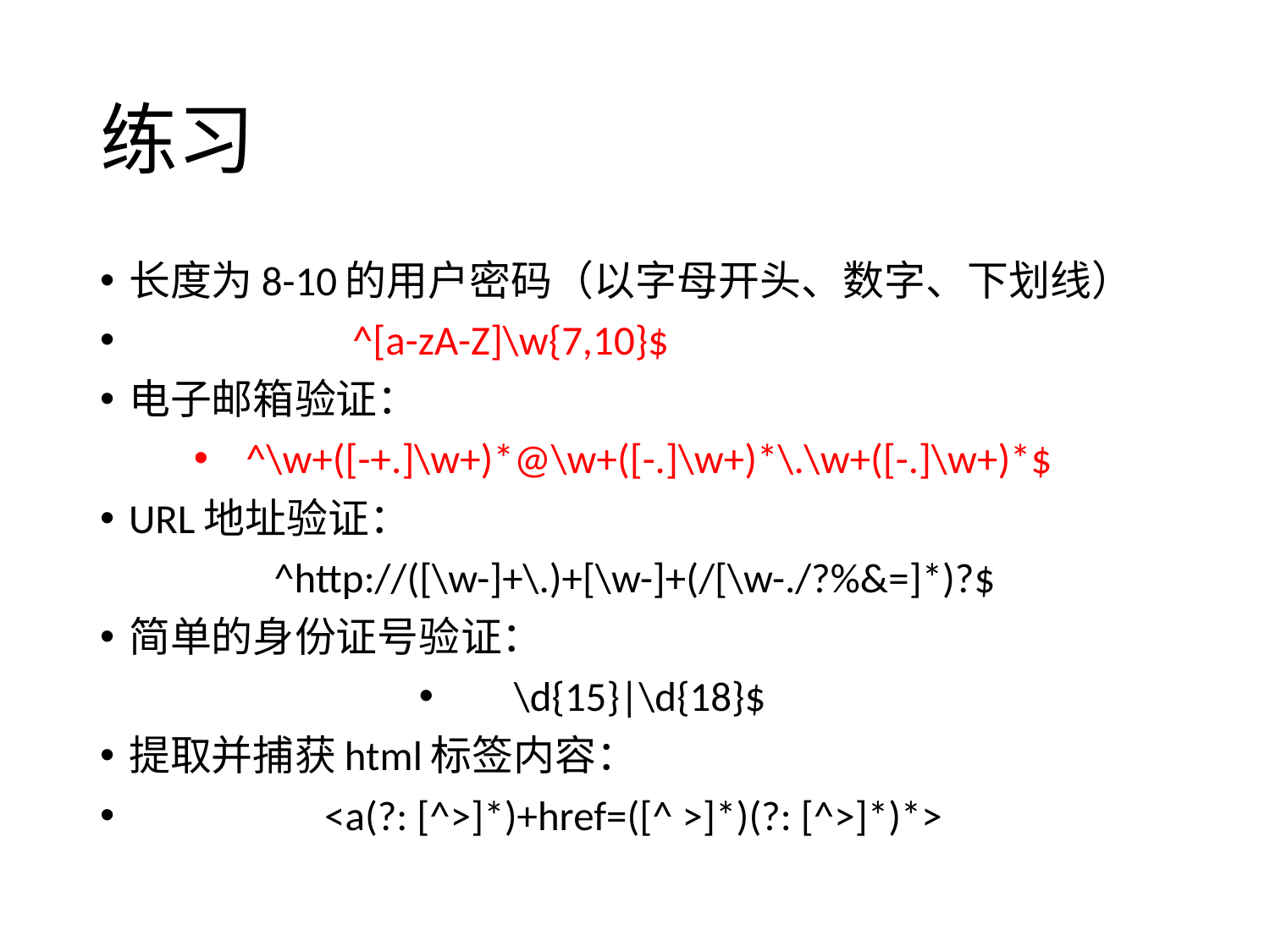

# 练习
长度为8-10的用户密码（以字母开头、数字、下划线）
                        ^[a-zA-Z]\w{7,10}$
电子邮箱验证：
^\w+([-+.]\w+)*@\w+([-.]\w+)*\.\w+([-.]\w+)*$
URL地址验证：
^http://([\w-]+\.)+[\w-]+(/[\w-./?%&=]*)?$
简单的身份证号验证：
\d{15}|\d{18}$
提取并捕获html标签内容：
                     <a(?: [^>]*)+href=([^ >]*)(?: [^>]*)*>